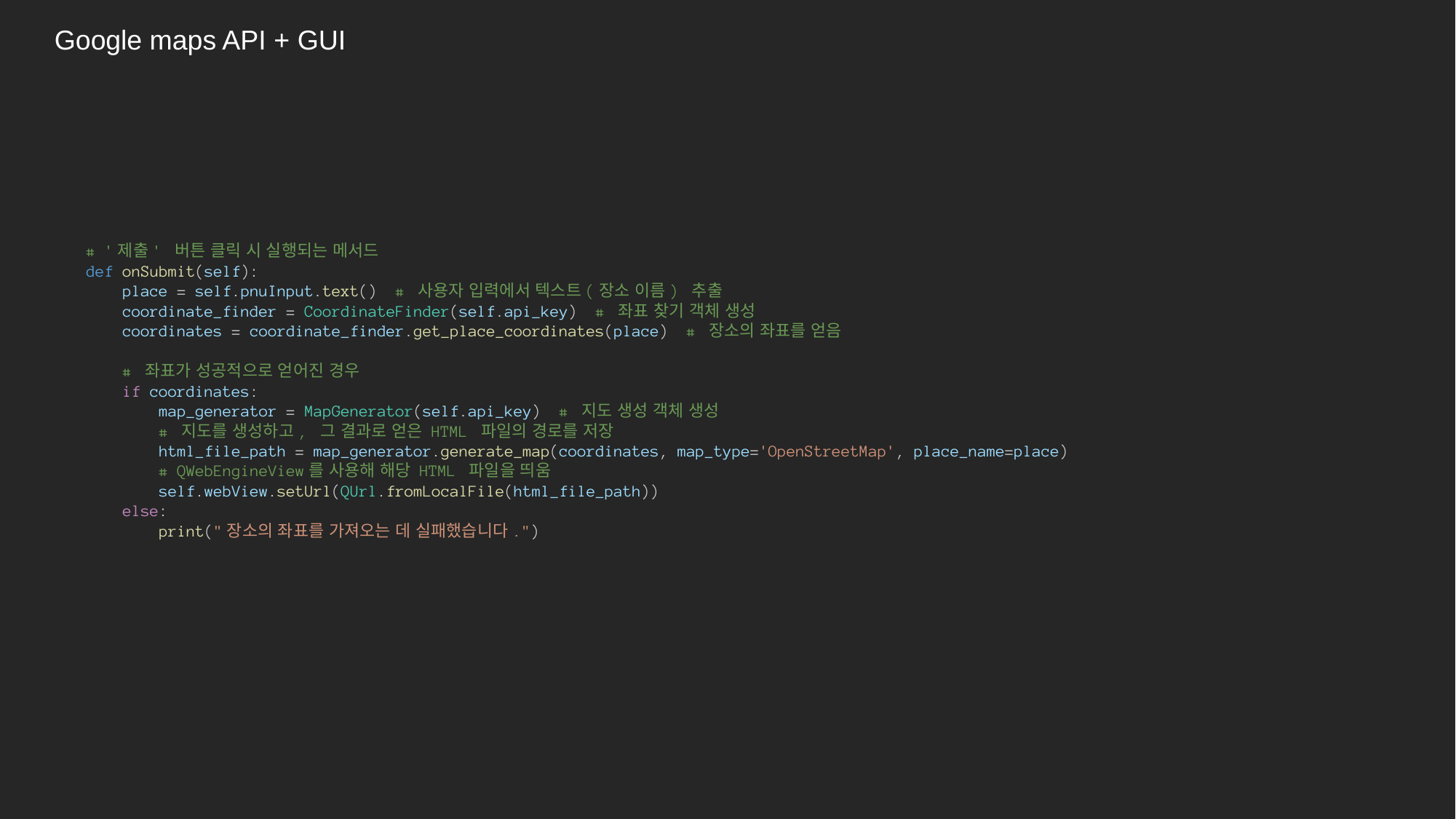

Google maps API + GUI
    # '제출' 버튼 클릭 시 실행되는 메서드
    def onSubmit(self):
        place = self.pnuInput.text()  # 사용자 입력에서 텍스트(장소 이름) 추출
        coordinate_finder = CoordinateFinder(self.api_key)  # 좌표 찾기 객체 생성
        coordinates = coordinate_finder.get_place_coordinates(place)  # 장소의 좌표를 얻음
        # 좌표가 성공적으로 얻어진 경우
        if coordinates:
            map_generator = MapGenerator(self.api_key)  # 지도 생성 객체 생성
            # 지도를 생성하고, 그 결과로 얻은 HTML 파일의 경로를 저장
            html_file_path = map_generator.generate_map(coordinates, map_type='OpenStreetMap', place_name=place)
            # QWebEngineView를 사용해 해당 HTML 파일을 띄움
            self.webView.setUrl(QUrl.fromLocalFile(html_file_path))
        else:
            print("장소의 좌표를 가져오는 데 실패했습니다.")